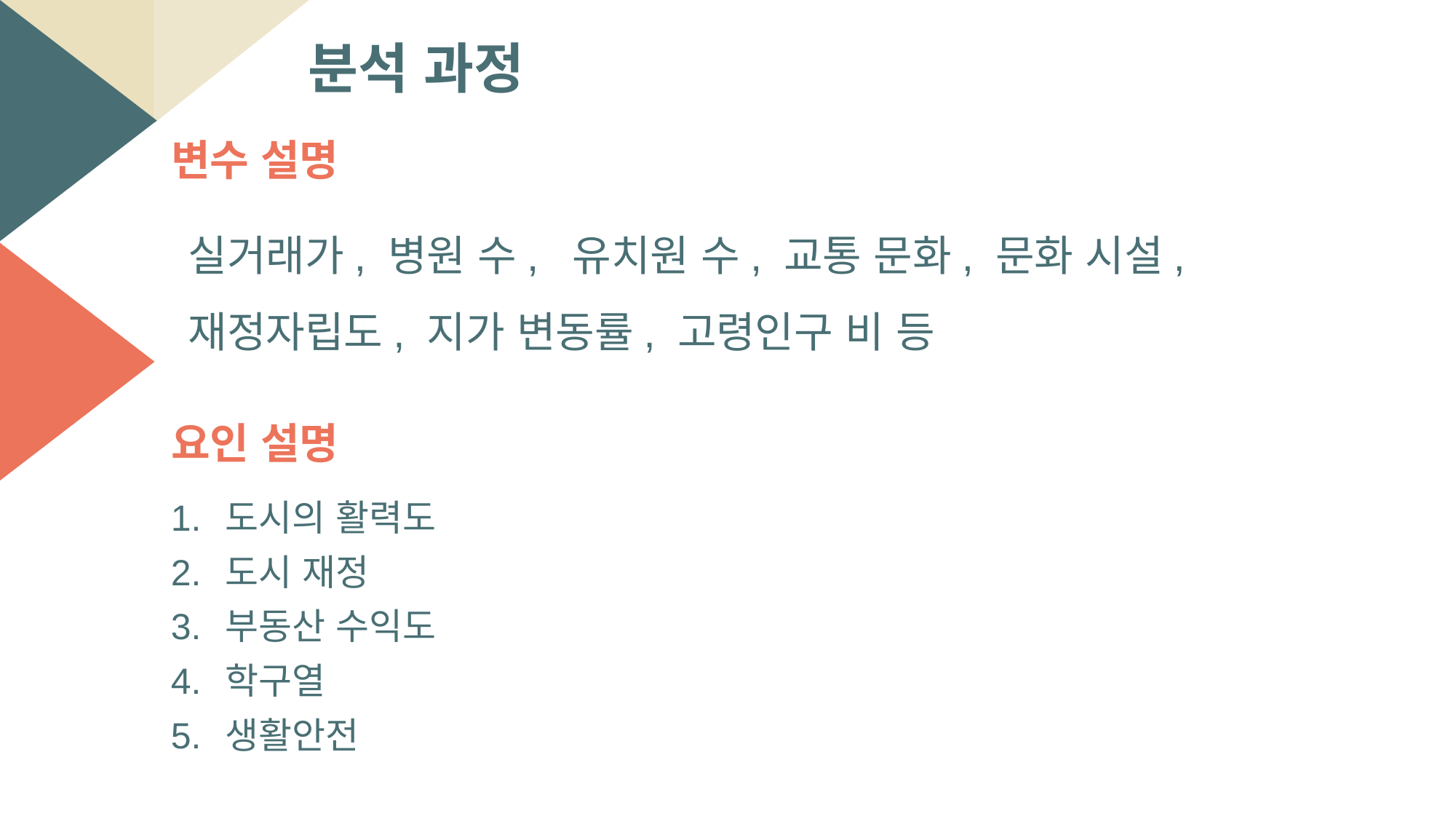

분석 과정
변수 설명
실거래가, 병원 수,  유치원 수, 교통 문화, 문화 시설, 재정자립도, 지가 변동률, 고령인구 비 등

### Chart

| Category |
|---|
요인 설명
도시의 활력도
도시 재정
부동산 수익도
학구열
생활안전